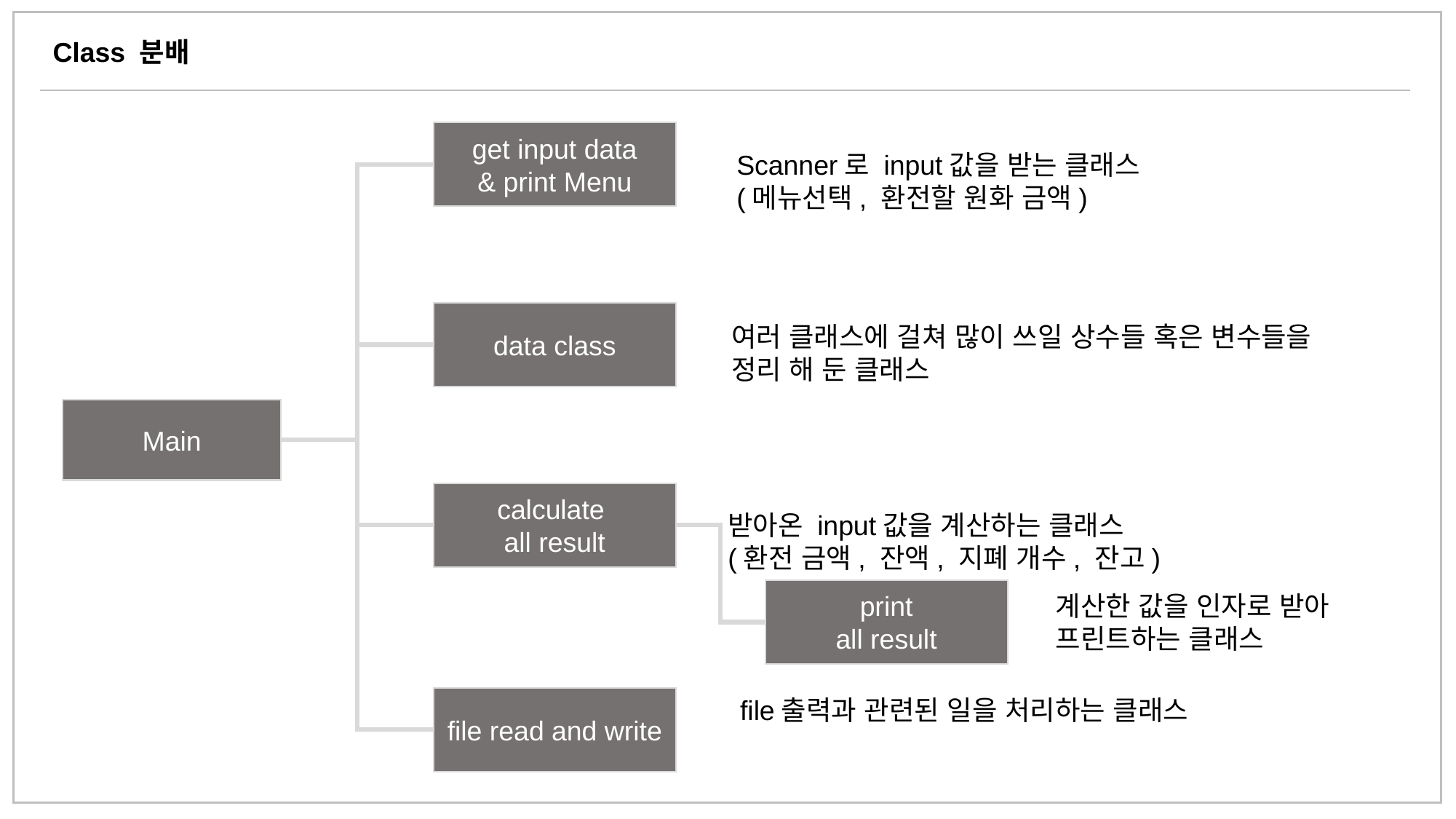

Class 분배
get input data
& print Menu
Scanner로 input값을 받는 클래스
(메뉴선택, 환전할 원화 금액)
data class
여러 클래스에 걸쳐 많이 쓰일 상수들 혹은 변수들을
정리 해 둔 클래스
Main
calculate
all result
받아온 input값을 계산하는 클래스
(환전 금액, 잔액, 지폐 개수, 잔고)
print
all result
계산한 값을 인자로 받아
프린트하는 클래스
file read and write
file출력과 관련된 일을 처리하는 클래스